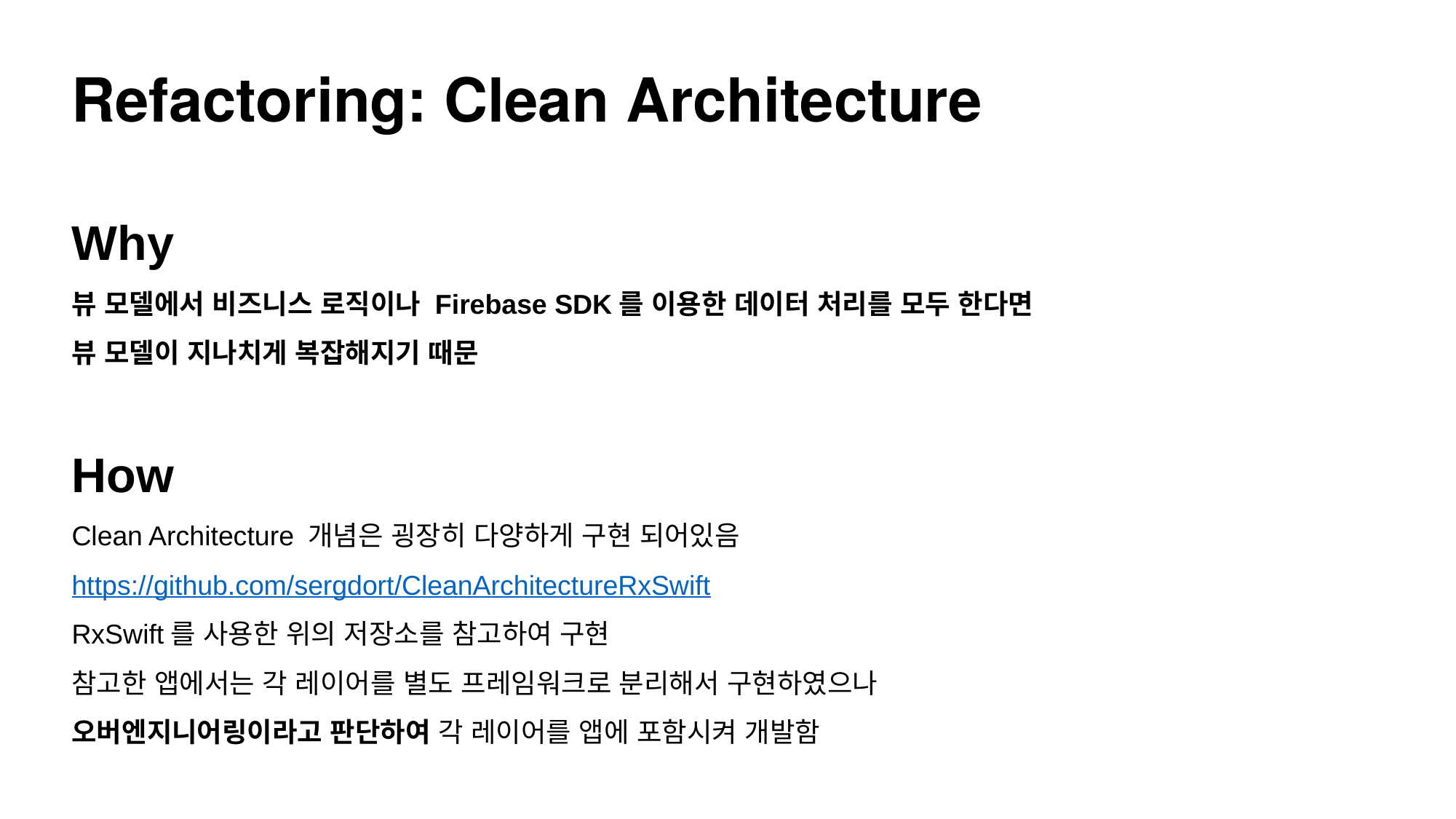

Refactoring: Clean Architecture
Why
뷰 모델에서 비즈니스 로직이나 Firebase SDK를 이용한 데이터 처리를 모두 한다면
뷰 모델이 지나치게 복잡해지기 때문
How
Clean Architecture 개념은 굉장히 다양하게 구현 되어있음
https://github.com/sergdort/CleanArchitectureRxSwift
RxSwift를 사용한 위의 저장소를 참고하여 구현
참고한 앱에서는 각 레이어를 별도 프레임워크로 분리해서 구현하였으나
오버엔지니어링이라고 판단하여 각 레이어를 앱에 포함시켜 개발함